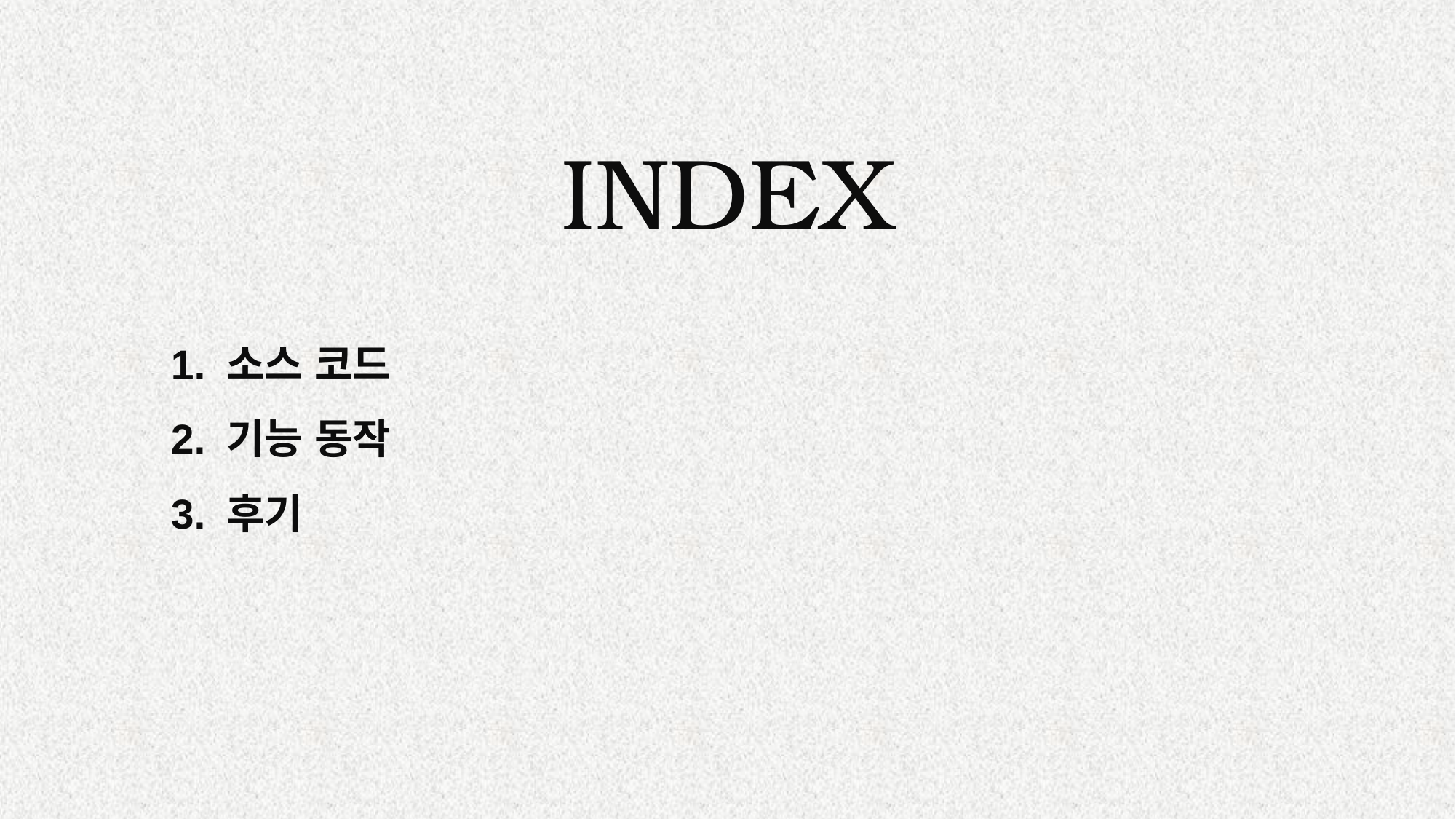

# INDEX
					1. 소스 코드
					2. 기능 동작
					3. 후기